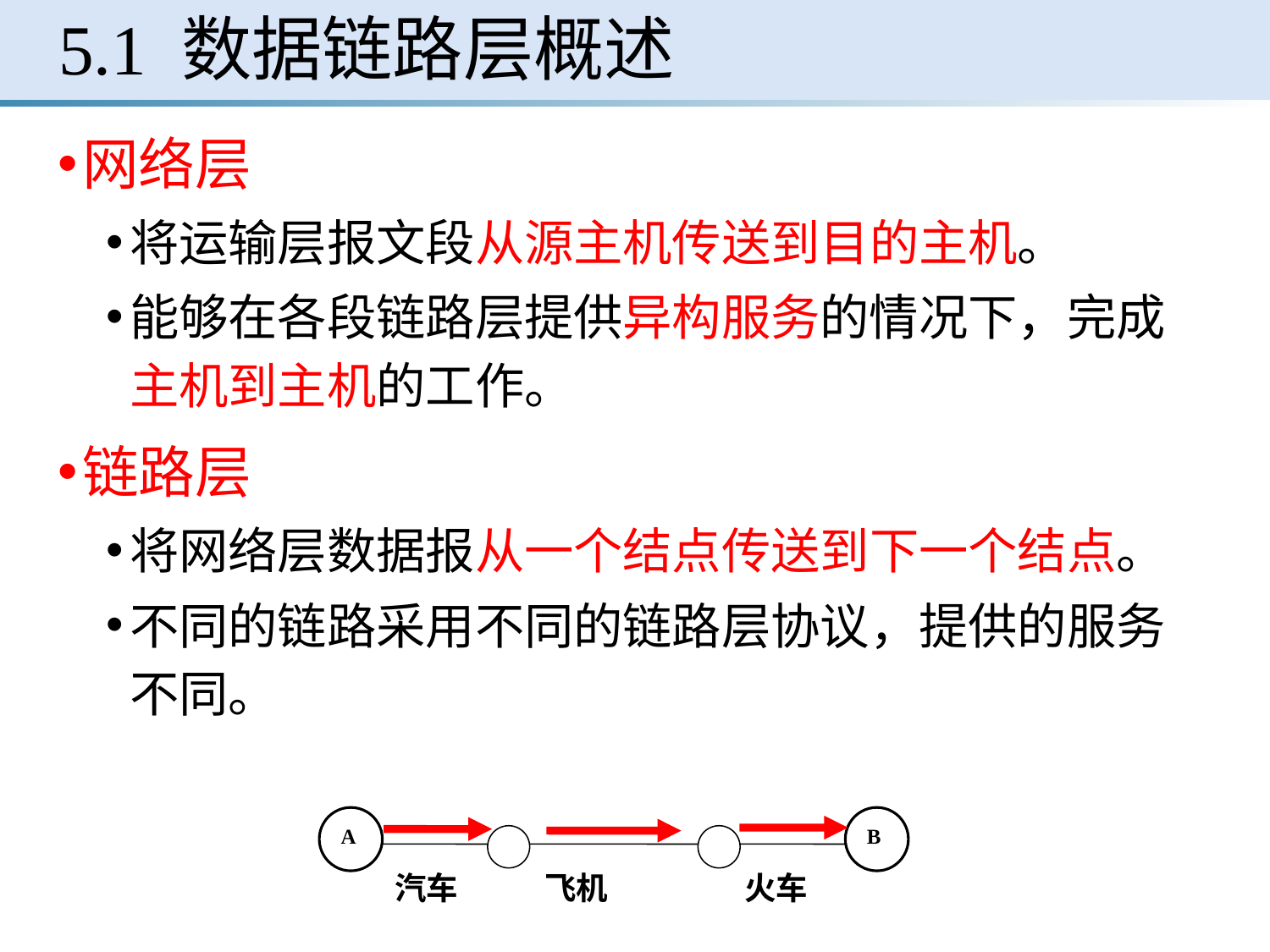

# 5.1 数据链路层概述
网络层
将运输层报文段从源主机传送到目的主机。
能够在各段链路层提供异构服务的情况下，完成主机到主机的工作。
链路层
将网络层数据报从一个结点传送到下一个结点。
不同的链路采用不同的链路层协议，提供的服务不同。
A
B

汽车            飞机                   火车